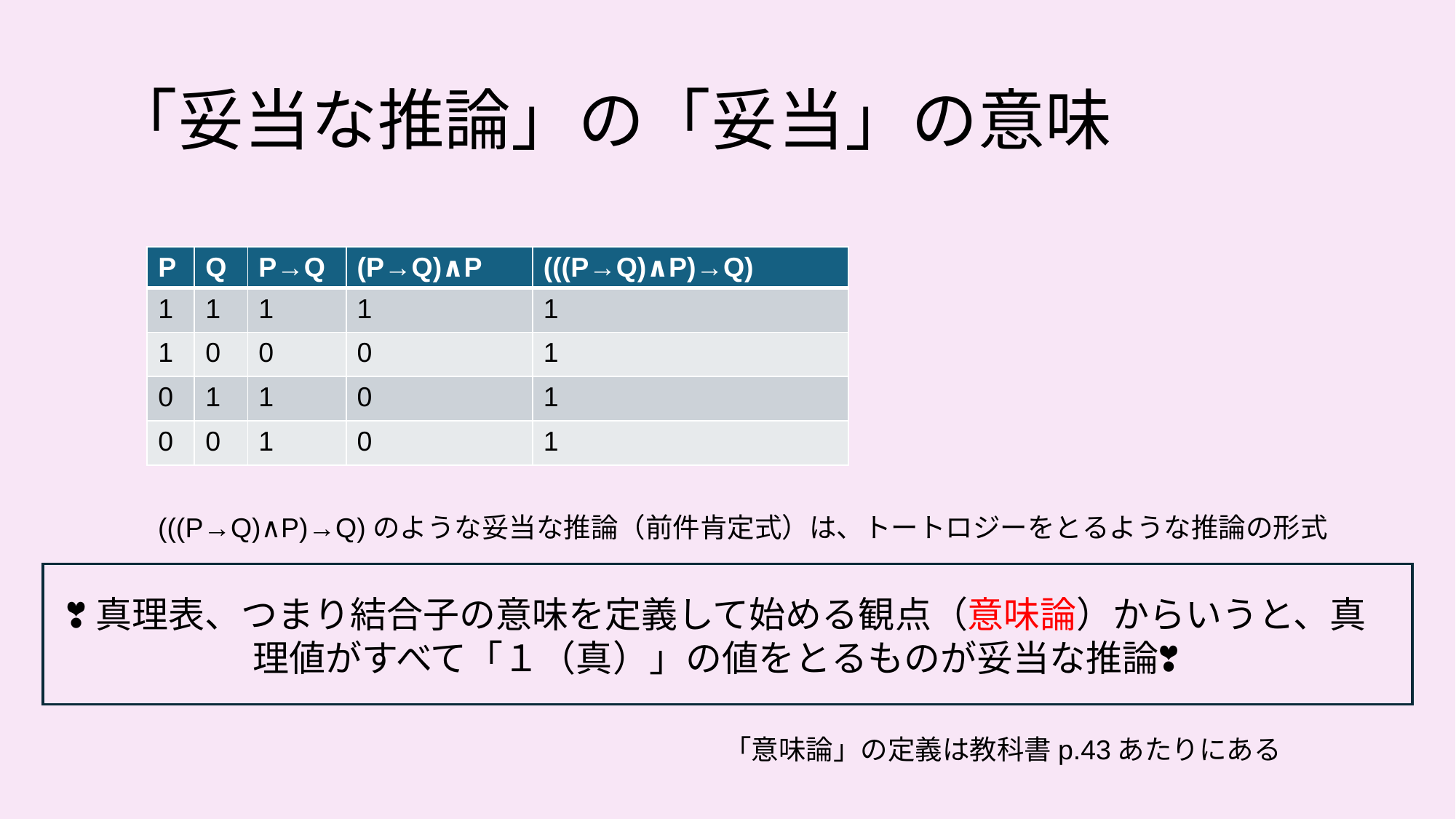

# 「妥当な推論」の「妥当」の意味
| P | Q | P→Q | (P→Q)∧P | (((P→Q)∧P)→Q) |
| --- | --- | --- | --- | --- |
| 1 | 1 | 1 | 1 | 1 |
| 1 | 0 | 0 | 0 | 1 |
| 0 | 1 | 1 | 0 | 1 |
| 0 | 0 | 1 | 0 | 1 |
(((P→Q)∧P)→Q)のような妥当な推論（前件肯定式）は、トートロジーをとるような推論の形式

❣真理表、つまり結合子の意味を定義して始める観点（意味論）からいうと、真理値がすべて「１（真）」の値をとるものが妥当な推論❣
「意味論」の定義は教科書p.43あたりにある